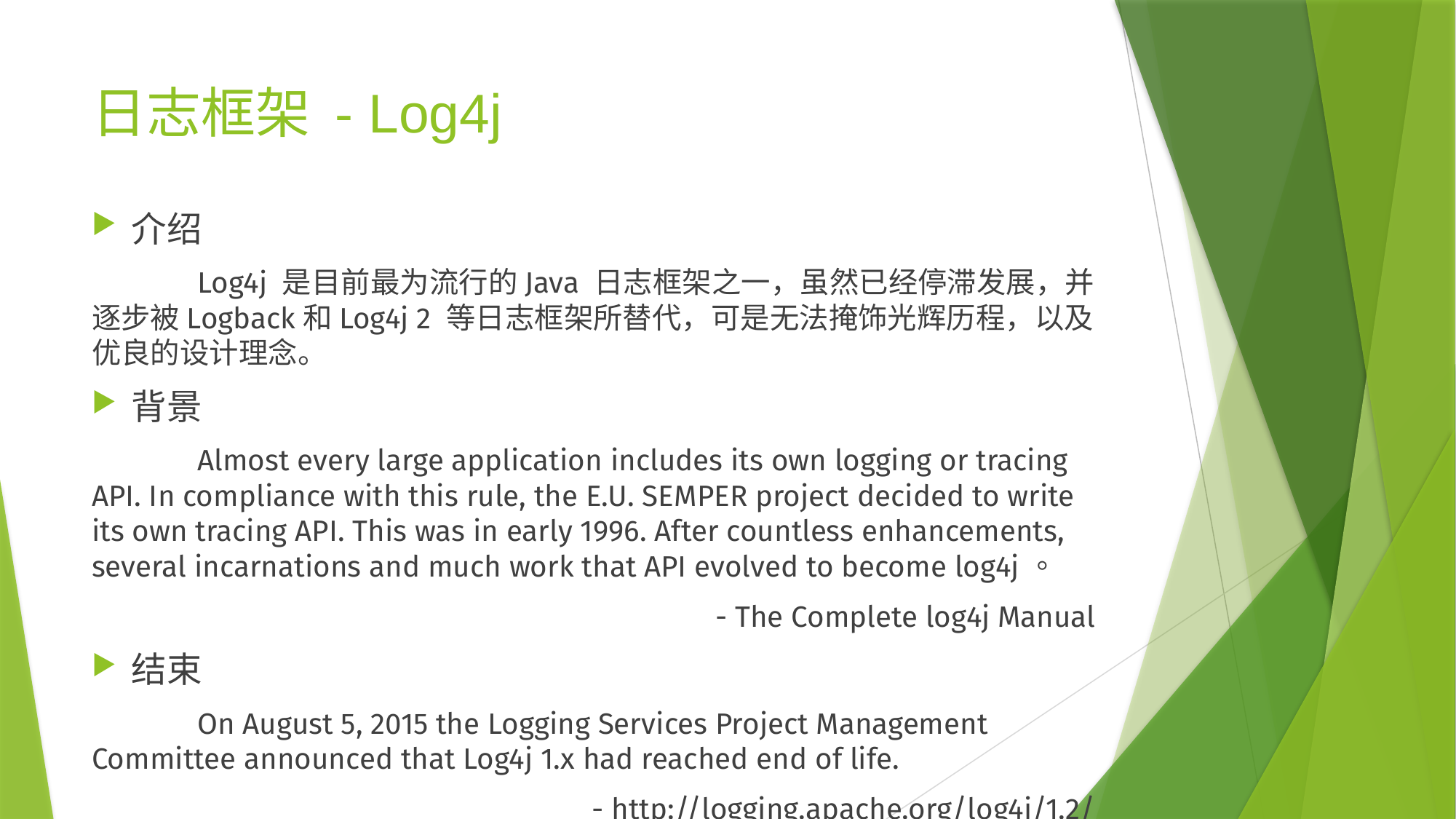

# 日志框架 - Log4j
介绍
	Log4j 是目前最为流行的Java 日志框架之一，虽然已经停滞发展，并逐步被Logback和Log4j 2 等日志框架所替代，可是无法掩饰光辉历程，以及优良的设计理念。
背景
	Almost every large application includes its own logging or tracing API. In compliance with this rule, the E.U. SEMPER project decided to write its own tracing API. This was in early 1996. After countless enhancements, several incarnations and much work that API evolved to become log4j。
- The Complete log4j Manual
结束
	On August 5, 2015 the Logging Services Project Management Committee announced that Log4j 1.x had reached end of life.
- http://logging.apache.org/log4j/1.2/